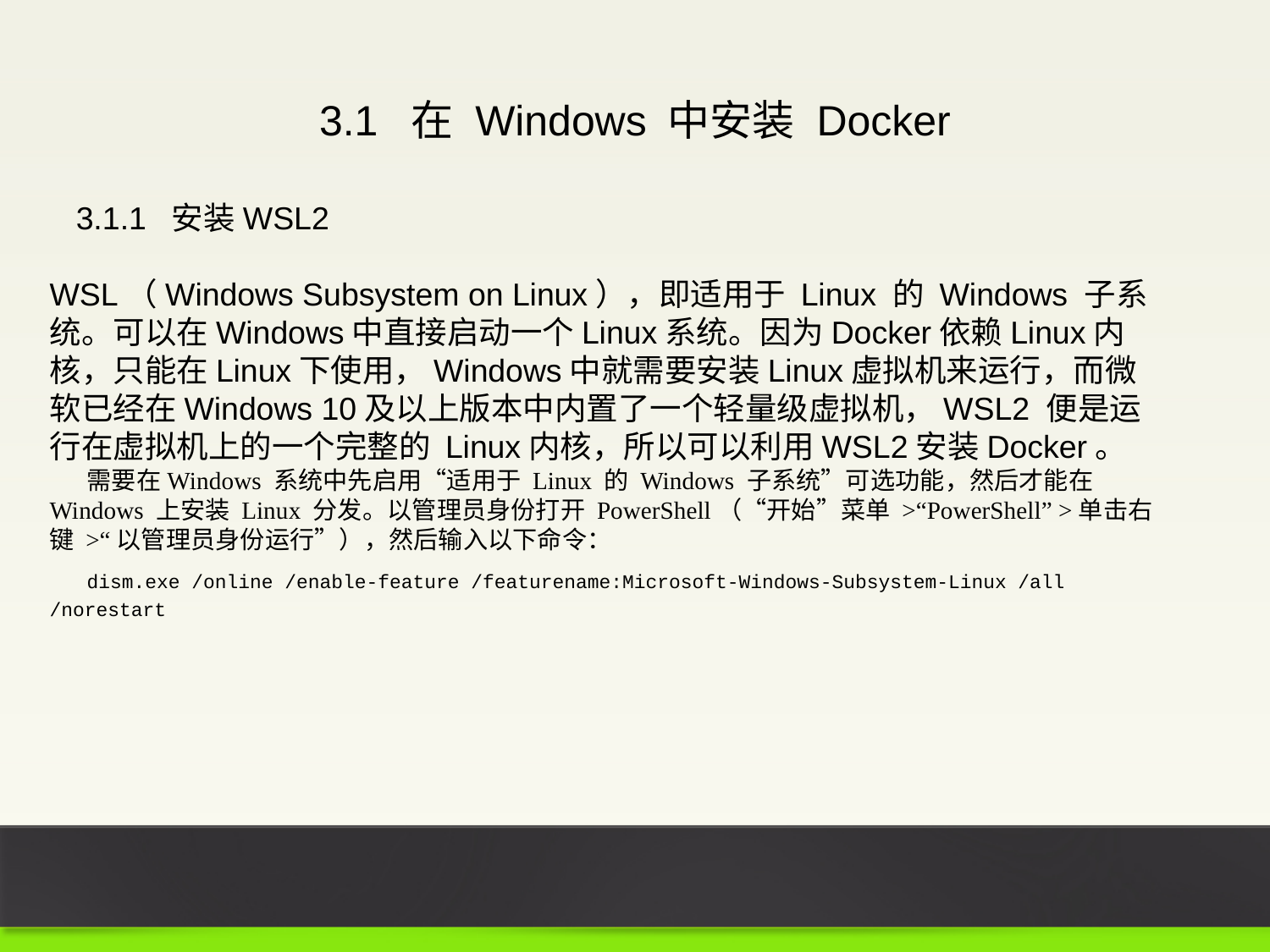

3.1  在 Windows 中安装 Docker
3.1.1  安装WSL2
WSL（Windows Subsystem on Linux），即适用于 Linux 的 Windows 子系统。可以在Windows中直接启动一个Linux系统。因为Docker依赖Linux内核，只能在Linux下使用，Windows中就需要安装Linux虚拟机来运行，而微软已经在Windows 10及以上版本中内置了一个轻量级虚拟机，WSL2 便是运行在虚拟机上的一个完整的 Linux内核，所以可以利用WSL2安装Docker。
需要在Windows 系统中先启用“适用于 Linux 的 Windows 子系统”可选功能，然后才能在 Windows 上安装 Linux 分发。以管理员身份打开 PowerShell（“开始”菜单 >“PowerShell” >单击右键 >“以管理员身份运行”），然后输入以下命令：
dism.exe /online /enable-feature /featurename:Microsoft-Windows-Subsystem-Linux /all /norestart